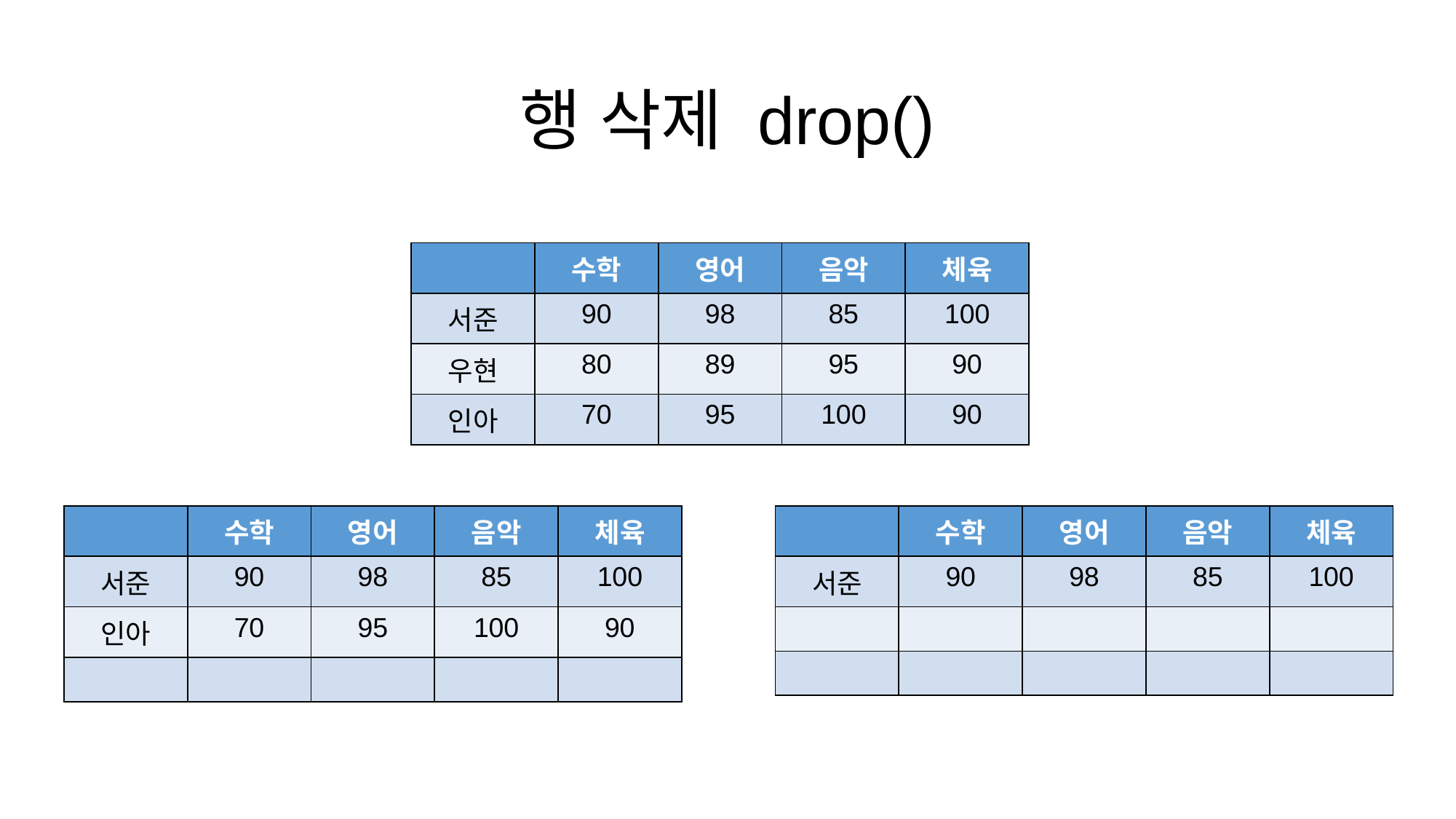

# 행 삭제 drop()
|  | 수학 | 영어 | 음악 | 체육 |
| --- | --- | --- | --- | --- |
| 서준 | 90 | 98 | 85 | 100 |
| 우현 | 80 | 89 | 95 | 90 |
| 인아 | 70 | 95 | 100 | 90 |
|  | 수학 | 영어 | 음악 | 체육 |
| --- | --- | --- | --- | --- |
| 서준 | 90 | 98 | 85 | 100 |
| 인아 | 70 | 95 | 100 | 90 |
|  |  |  |  |  |
|  | 수학 | 영어 | 음악 | 체육 |
| --- | --- | --- | --- | --- |
| 서준 | 90 | 98 | 85 | 100 |
|  |  |  |  |  |
|  |  |  |  |  |